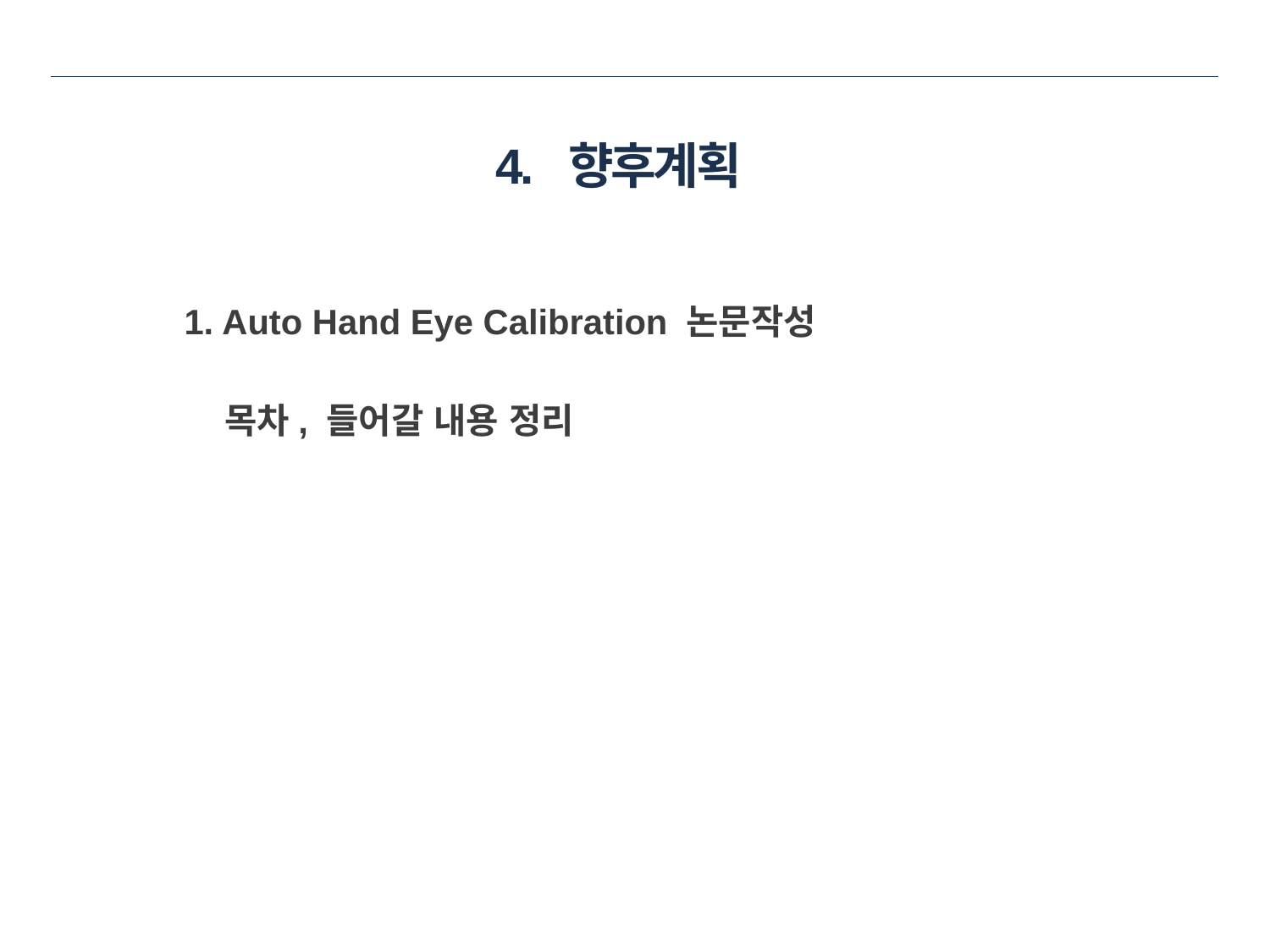

4.  향후계획

          1. Auto Hand Eye Calibration 논문작성

             목차, 들어갈 내용 정리